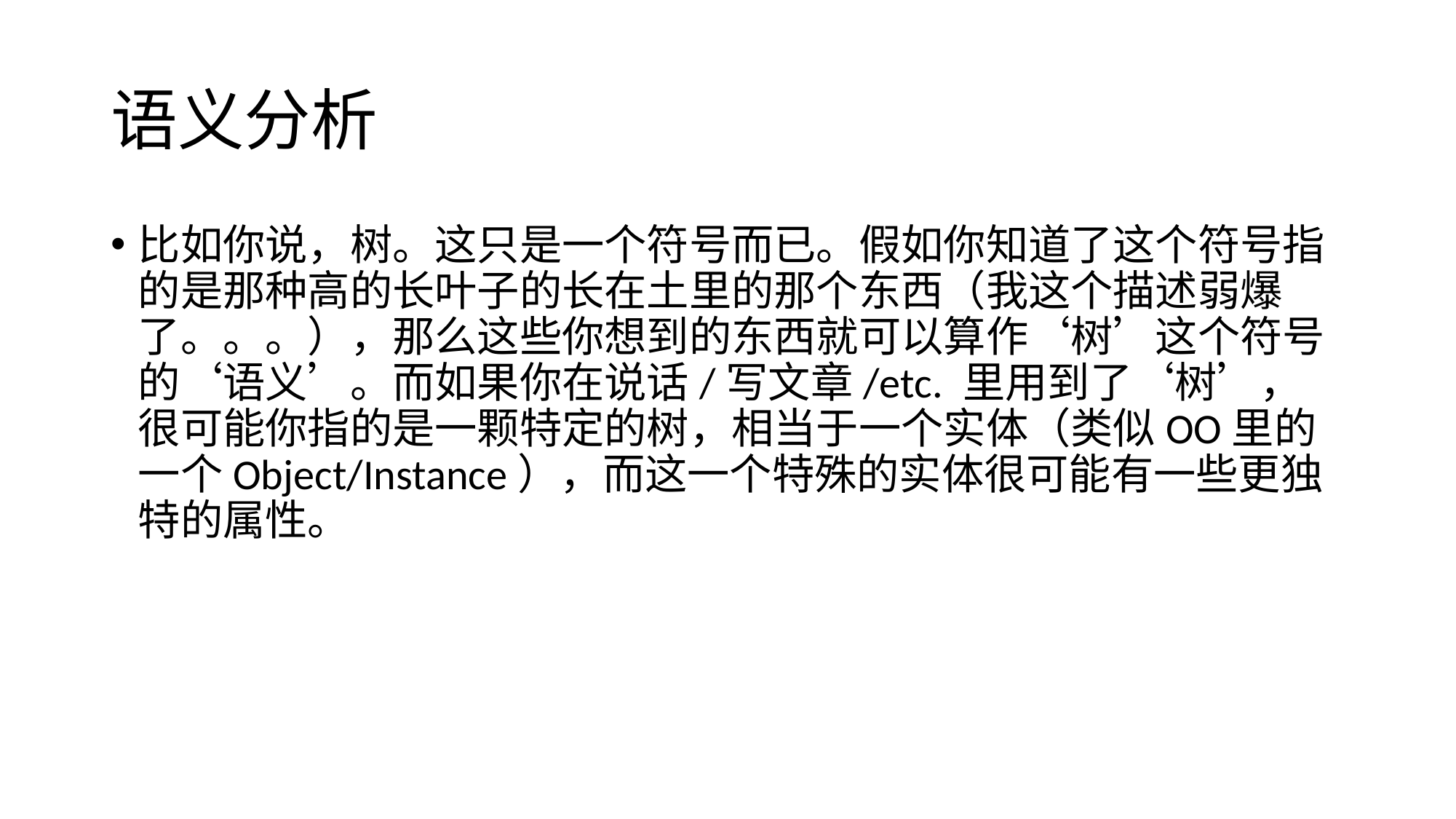

# 语义分析
比如你说，树。这只是一个符号而已。假如你知道了这个符号指的是那种高的长叶子的长在土里的那个东西（我这个描述弱爆了。。。），那么这些你想到的东西就可以算作‘树’这个符号的‘语义’。而如果你在说话/写文章/etc. 里用到了‘树’，很可能你指的是一颗特定的树，相当于一个实体（类似OO里的一个Object/Instance），而这一个特殊的实体很可能有一些更独特的属性。